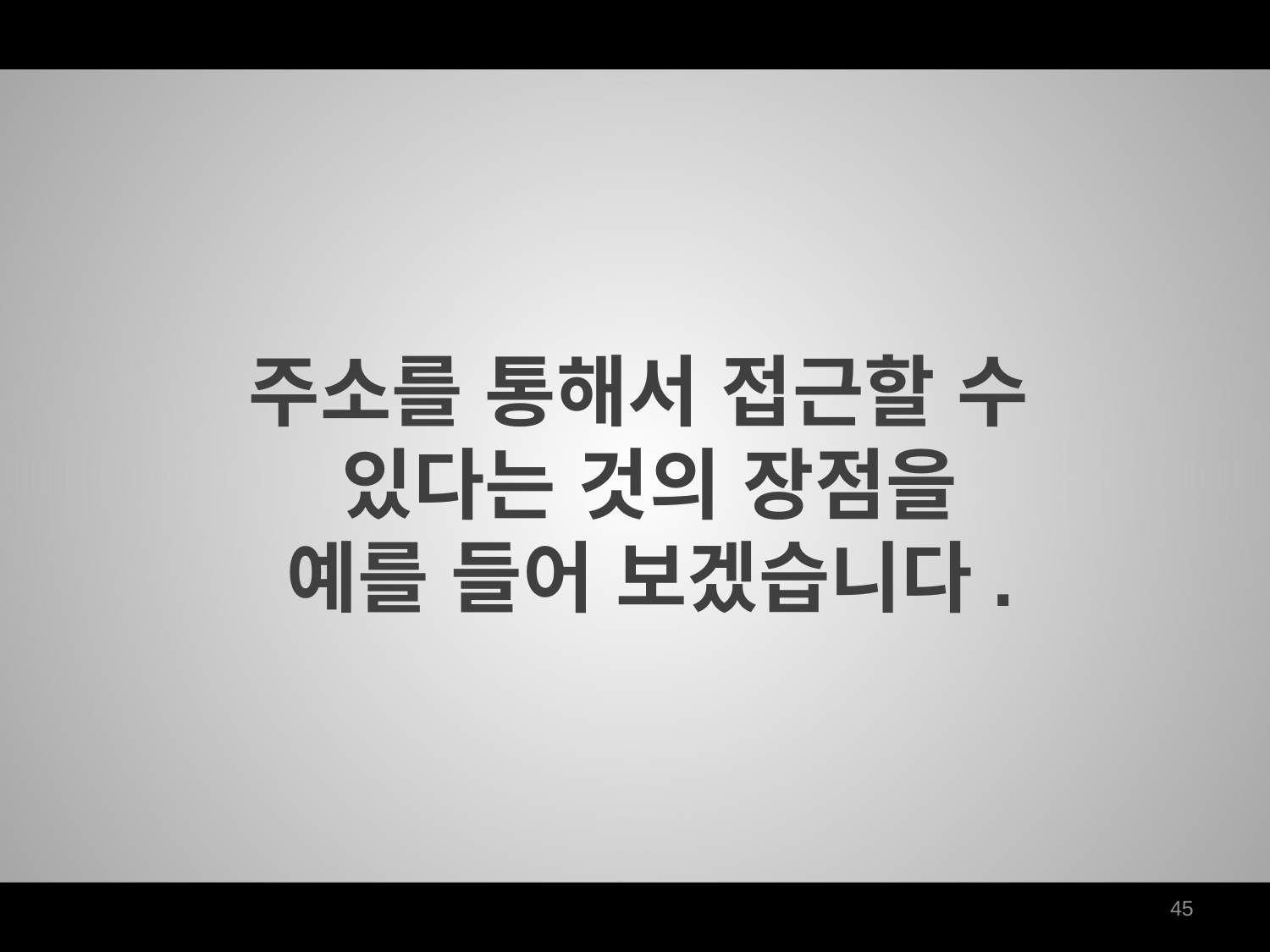

주소를 통해서 접근할 수
있다는 것의 장점을
예를 들어 보겠습니다.
45